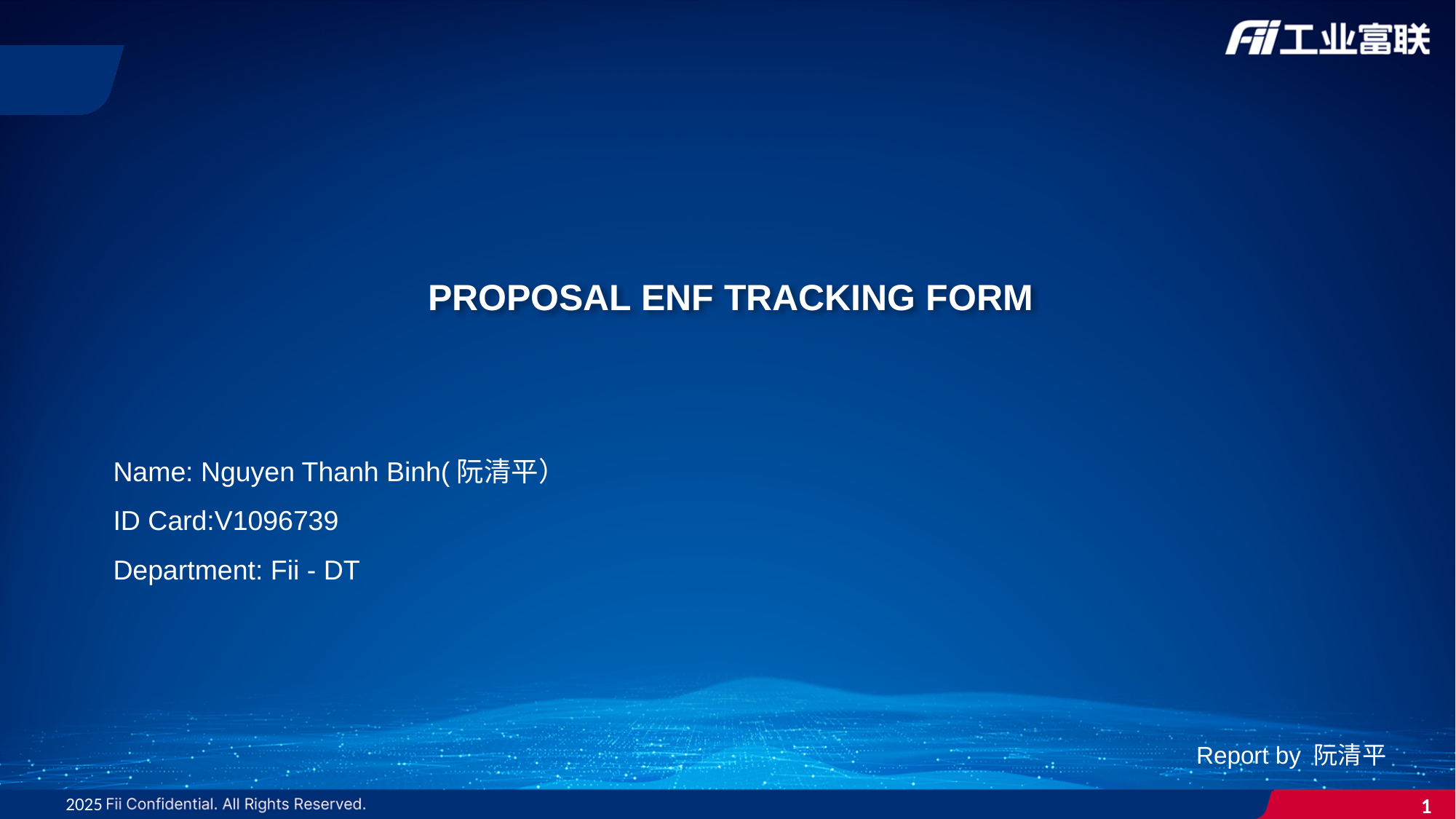

PROPOSAL ENF TRACKING FORM
Name: Nguyen Thanh Binh(阮清平）
ID Card:V1096739
Department: Fii - DT
Report by 阮清平